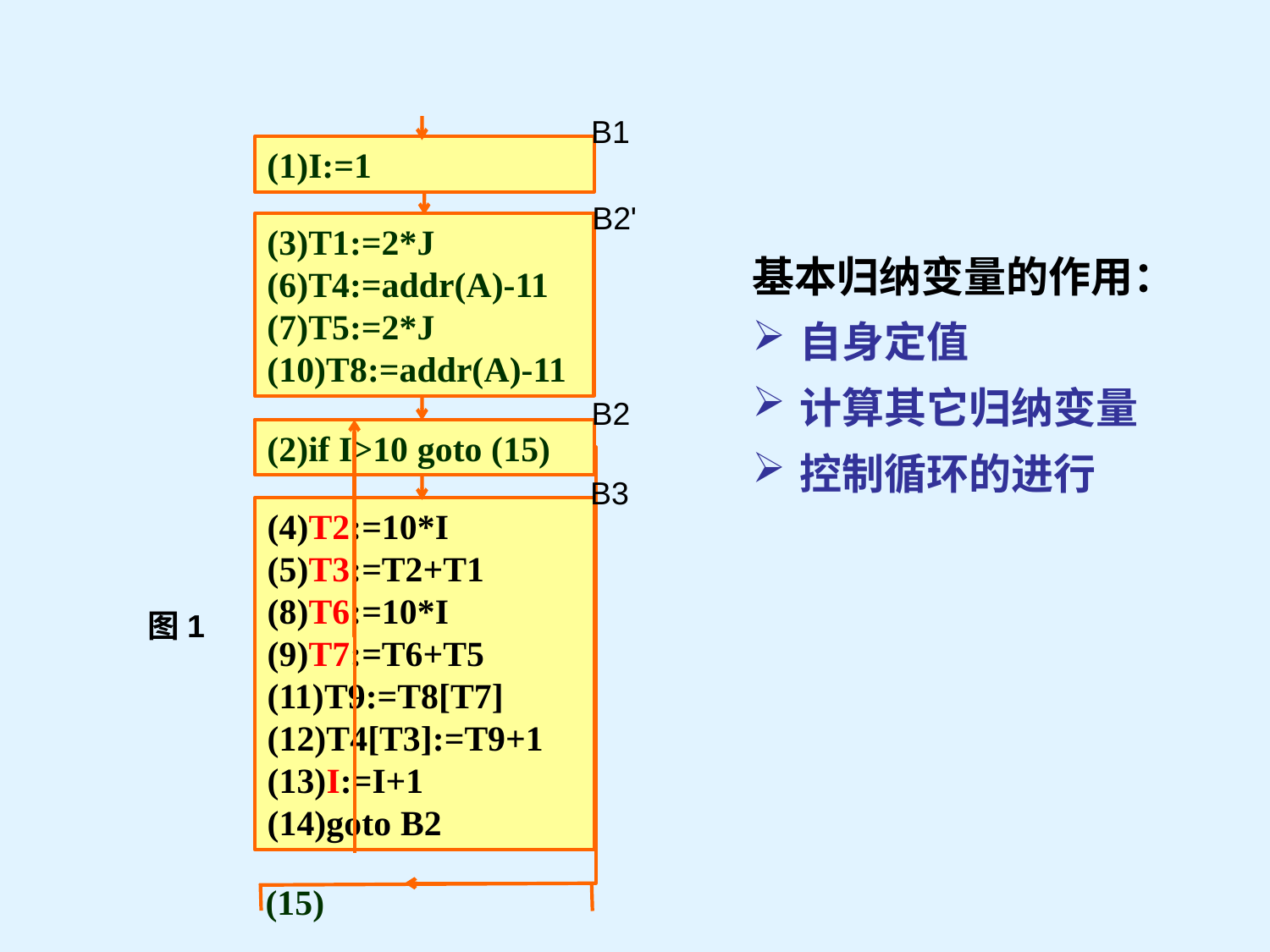

B1
(1)I:=1
B2'
(3)T1:=2*J
(6)T4:=addr(A)-11
(7)T5:=2*J
(10)T8:=addr(A)-11
基本归纳变量的作用：
自身定值
计算其它归纳变量
控制循环的进行
B2
(2)if I>10 goto (15)
B3
(4)T2:=10*I
(5)T3:=T2+T1
(8)T6:=10*I
(9)T7:=T6+T5
(11)T9:=T8[T7]
(12)T4[T3]:=T9+1
(13)I:=I+1
(14)goto B2
图1
(15)